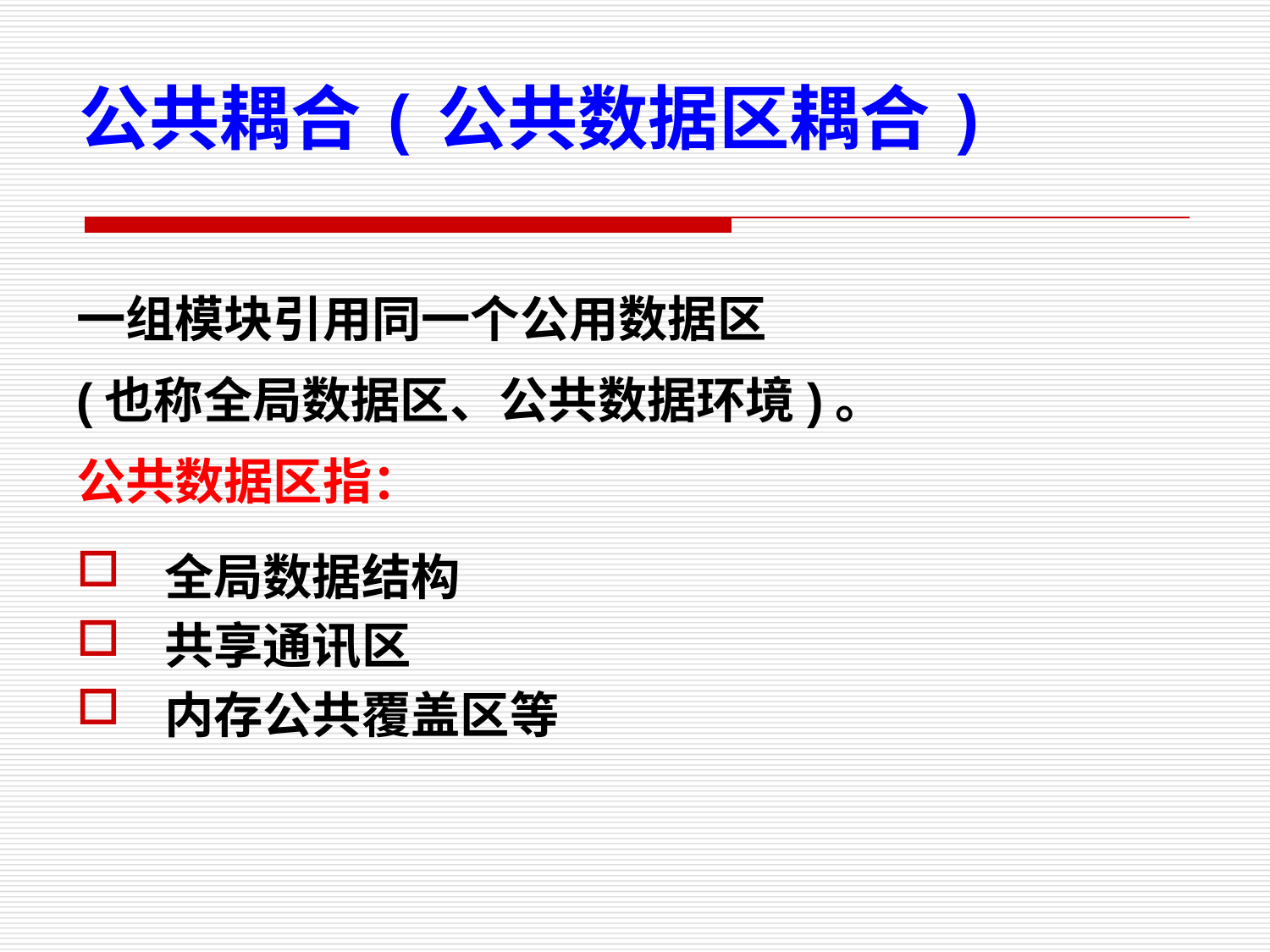

公共耦合(公共数据区耦合)
一组模块引用同一个公用数据区
(也称全局数据区、公共数据环境)。
公共数据区指：
 全局数据结构
 共享通讯区
 内存公共覆盖区等